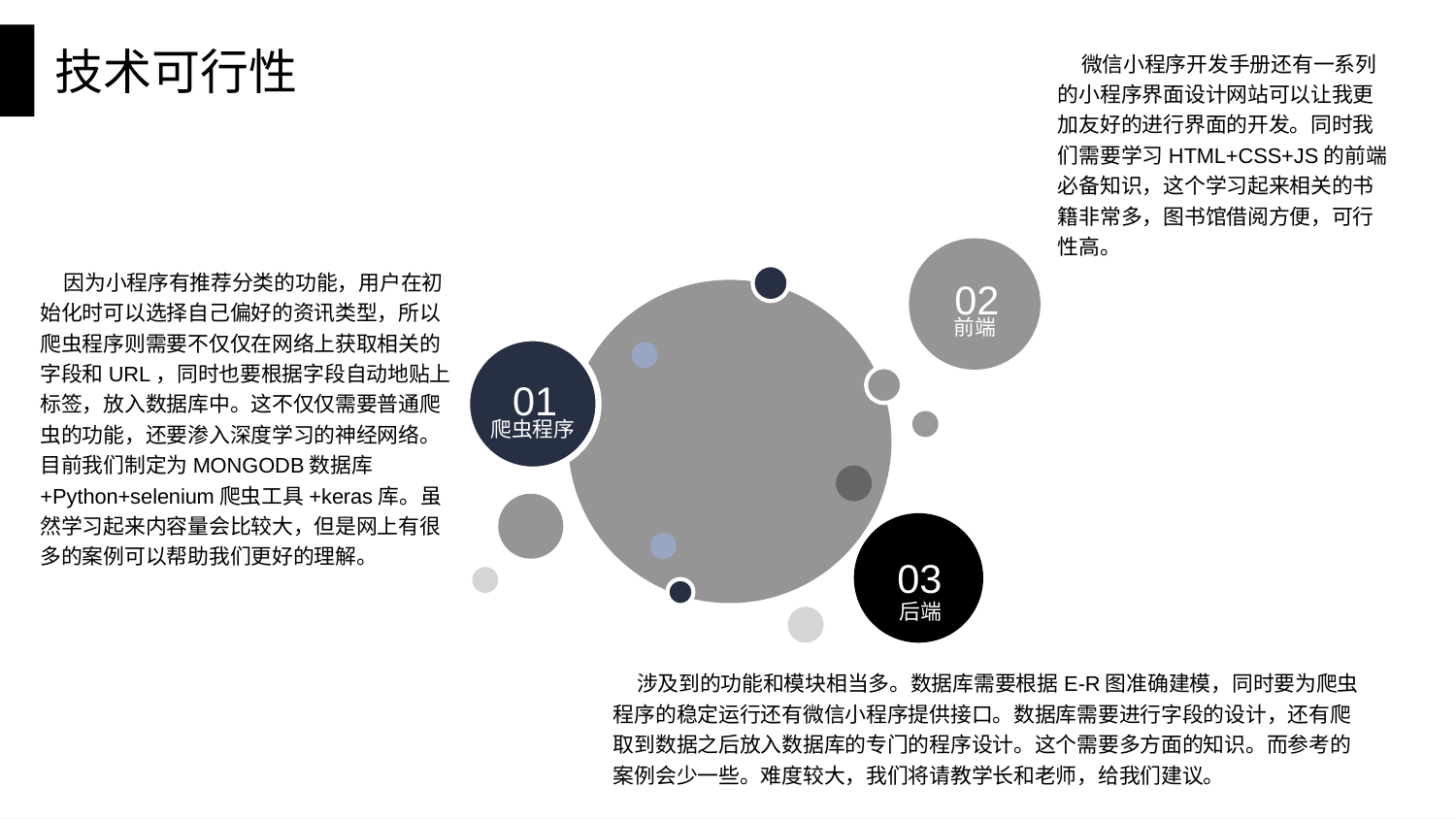

技术可行性
    微信小程序开发手册还有一系列的小程序界面设计网站可以让我更加友好的进行界面的开发。同时我们需要学习HTML+CSS+JS的前端必备知识，这个学习起来相关的书籍非常多，图书馆借阅方便，可行性高。

    因为小程序有推荐分类的功能，用户在初始化时可以选择自己偏好的资讯类型，所以爬虫程序则需要不仅仅在网络上获取相关的字段和URL，同时也要根据字段自动地贴上标签，放入数据库中。这不仅仅需要普通爬虫的功能，还要渗入深度学习的神经网络。目前我们制定为MONGODB数据库+Python+selenium爬虫工具+keras库。虽然学习起来内容量会比较大，但是网上有很多的案例可以帮助我们更好的理解。
02
前端
01
爬虫程序

03
后端
    涉及到的功能和模块相当多。数据库需要根据E-R图准确建模，同时要为爬虫程序的稳定运行还有微信小程序提供接口。数据库需要进行字段的设计，还有爬取到数据之后放入数据库的专门的程序设计。这个需要多方面的知识。而参考的案例会少一些。难度较大，我们将请教学长和老师，给我们建议。